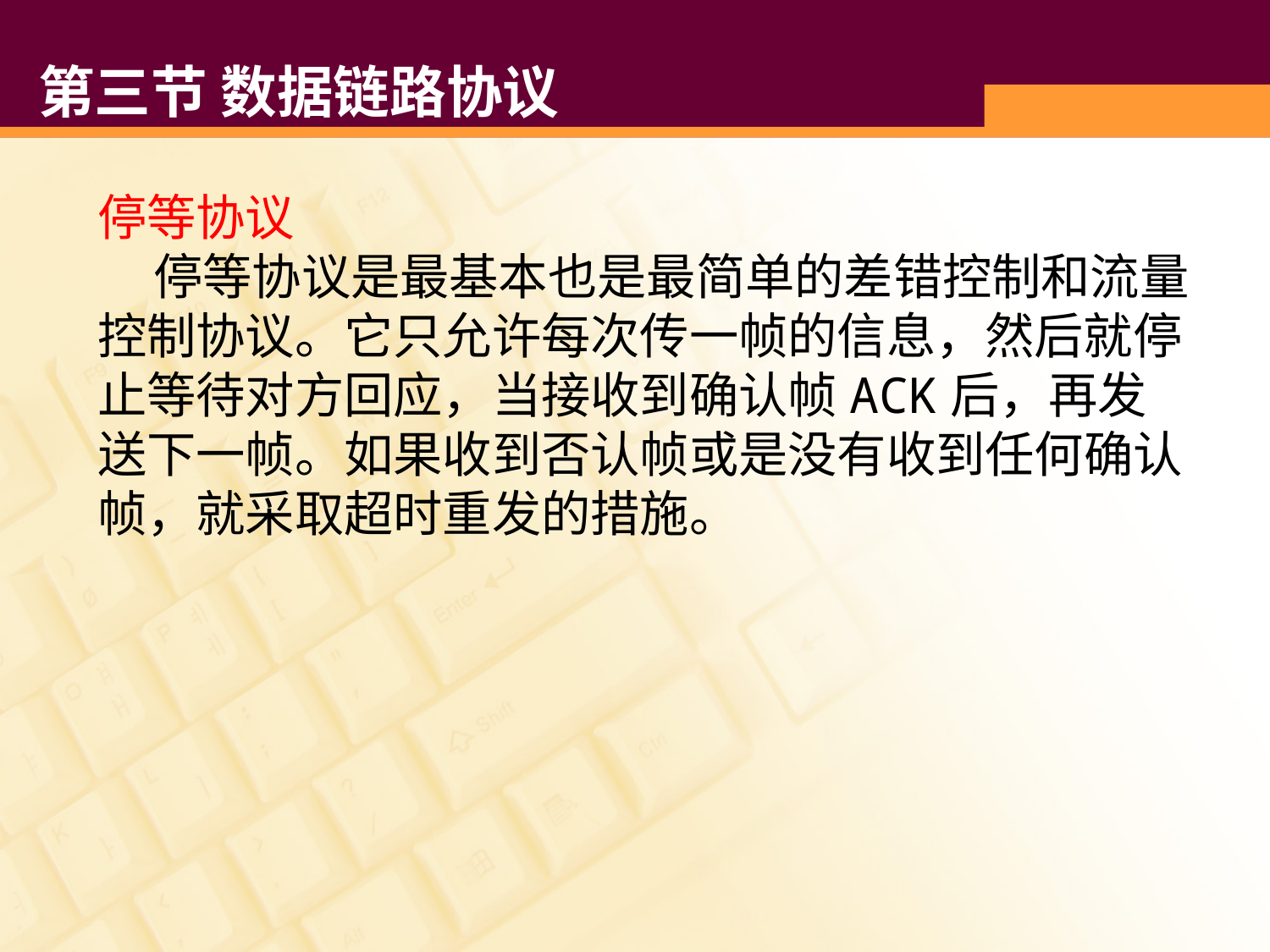

# 第三节 数据链路协议
停等协议
    停等协议是最基本也是最简单的差错控制和流量控制协议。它只允许每次传一帧的信息，然后就停止等待对方回应，当接收到确认帧ACK后，再发送下一帧。如果收到否认帧或是没有收到任何确认帧，就采取超时重发的措施。